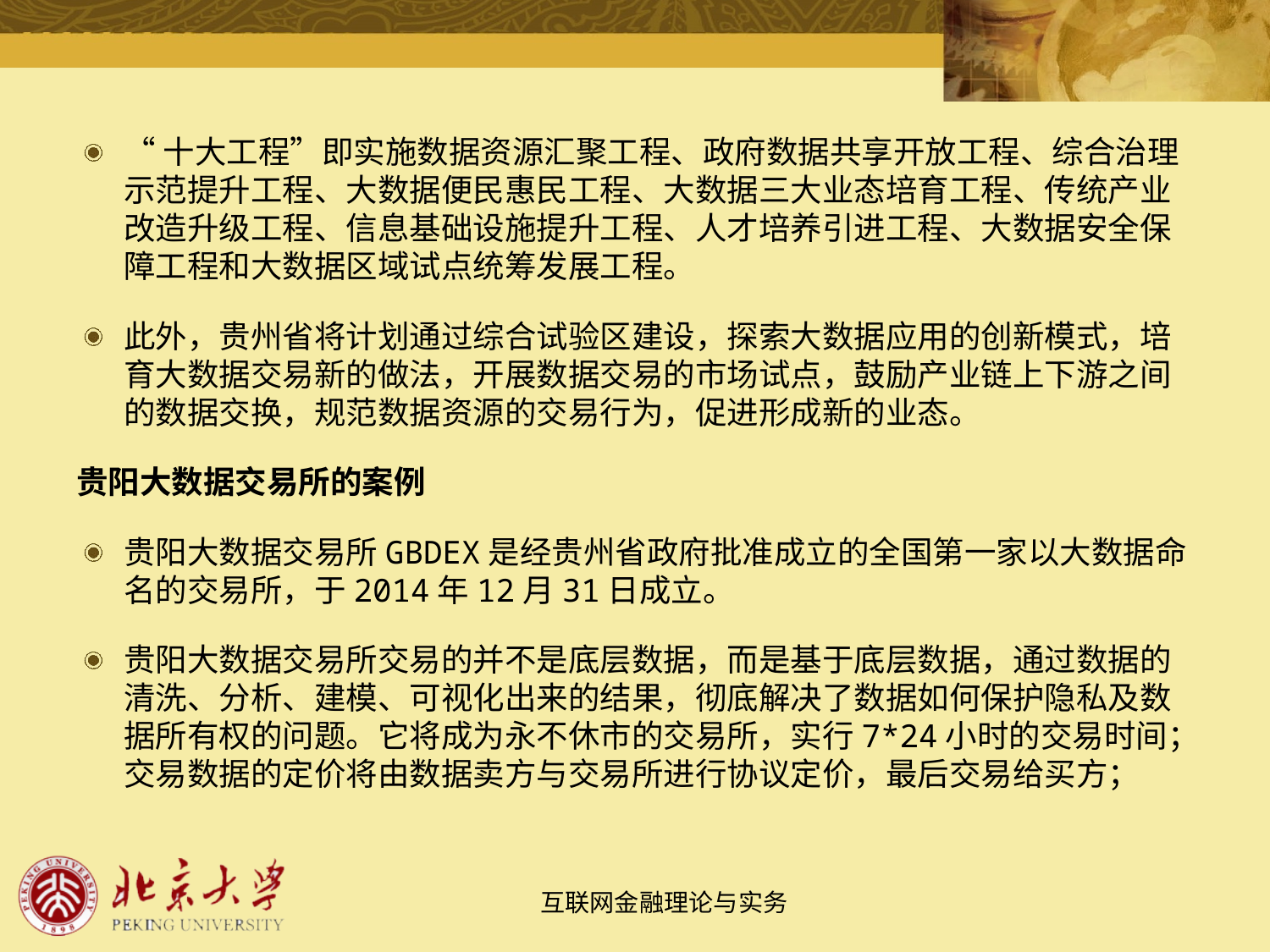

“十大工程”即实施数据资源汇聚工程、政府数据共享开放工程、综合治理示范提升工程、大数据便民惠民工程、大数据三大业态培育工程、传统产业改造升级工程、信息基础设施提升工程、人才培养引进工程、大数据安全保障工程和大数据区域试点统筹发展工程。
此外，贵州省将计划通过综合试验区建设，探索大数据应用的创新模式，培育大数据交易新的做法，开展数据交易的市场试点，鼓励产业链上下游之间的数据交换，规范数据资源的交易行为，促进形成新的业态。
贵阳大数据交易所的案例
贵阳大数据交易所GBDEX是经贵州省政府批准成立的全国第一家以大数据命名的交易所，于2014年12月31日成立。
贵阳大数据交易所交易的并不是底层数据，而是基于底层数据，通过数据的清洗、分析、建模、可视化出来的结果，彻底解决了数据如何保护隐私及数据所有权的问题。它将成为永不休市的交易所，实行7*24小时的交易时间；交易数据的定价将由数据卖方与交易所进行协议定价，最后交易给买方；